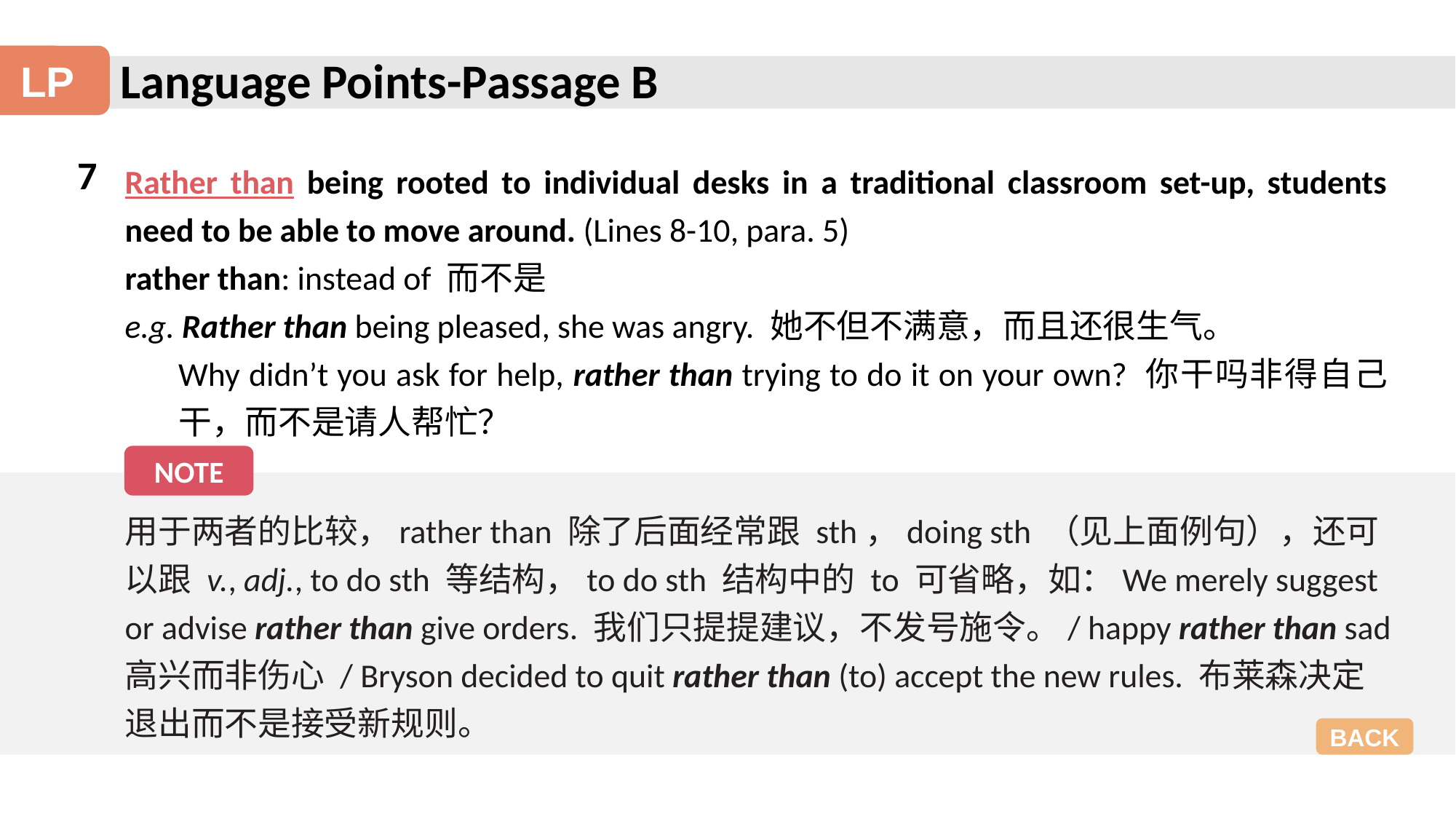

Language Points-Passage B
LP

7
Rather than being rooted to individual desks in a traditional classroom set-up, students need to be able to move around. (Lines 8-10, para. 5)
rather than: instead of 而不是
e.g. Rather than being pleased, she was angry. 她不但不满意，而且还很生气。
Why didn’t you ask for help, rather than trying to do it on your own? 你干吗非得自己干，而不是请人帮忙？
NOTE

用于两者的比较，rather than 除了后面经常跟 sth，doing sth （见上面例句），还可以跟 v., adj., to do sth 等结构，to do sth 结构中的 to 可省略，如：We merely suggest or advise rather than give orders. 我们只提提建议，不发号施令。/ happy rather than sad 高兴而非伤心 / Bryson decided to quit rather than (to) accept the new rules. 布莱森决定退出而不是接受新规则。
BACK